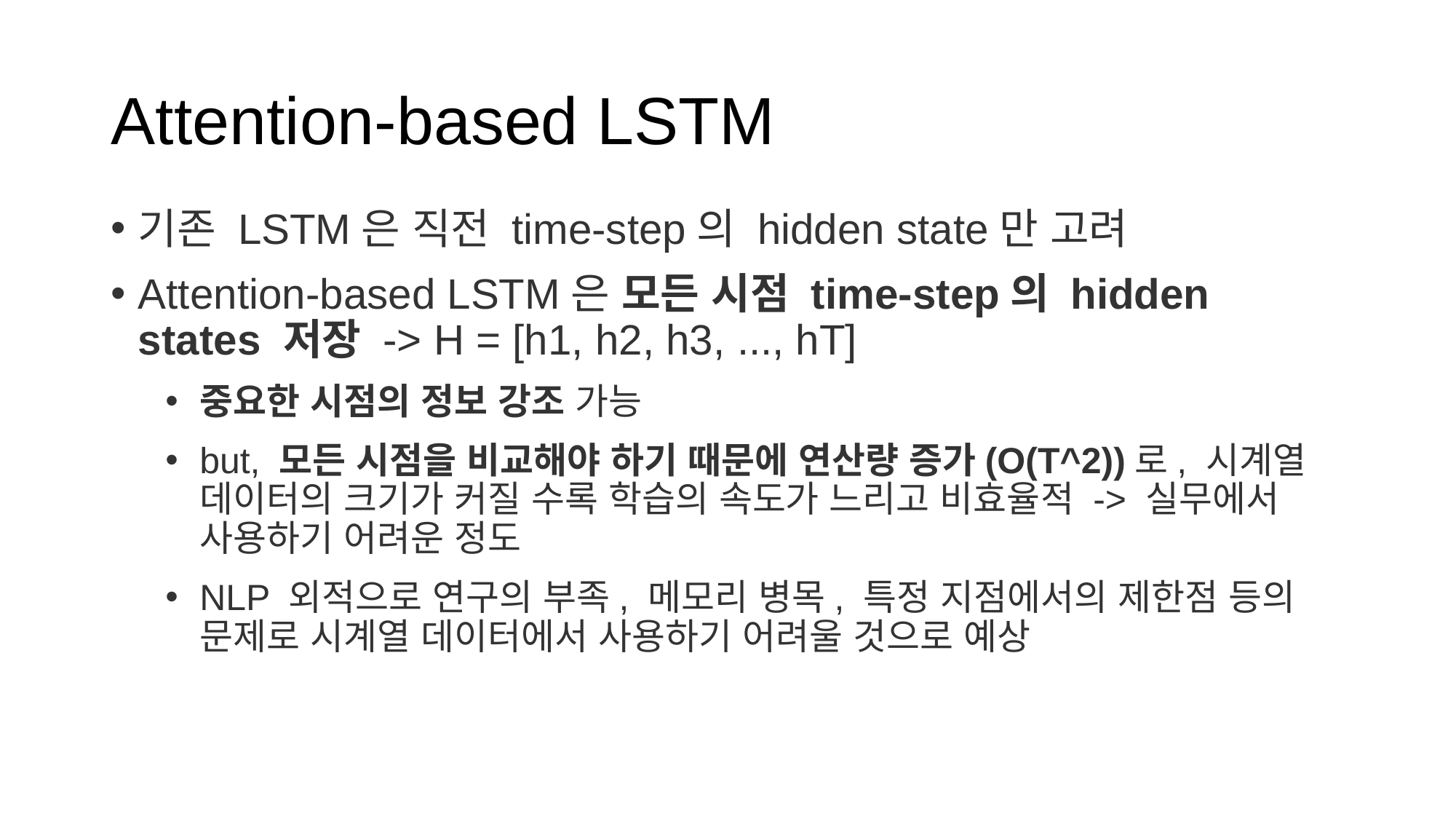

# Attention-based LSTM
기존 LSTM은 직전 time-step의 hidden state만 고려
Attention-based LSTM은 모든 시점 time-step의 hidden states 저장 -> H = [h1, h2, h3, ..., hT]
중요한 시점의 정보 강조 가능
but, 모든 시점을 비교해야 하기 때문에 연산량 증가(O(T^2))로, 시계열 데이터의 크기가 커질 수록 학습의 속도가 느리고 비효율적 -> 실무에서 사용하기 어려운 정도
NLP 외적으로 연구의 부족, 메모리 병목, 특정 지점에서의 제한점 등의 문제로 시계열 데이터에서 사용하기 어려울 것으로 예상